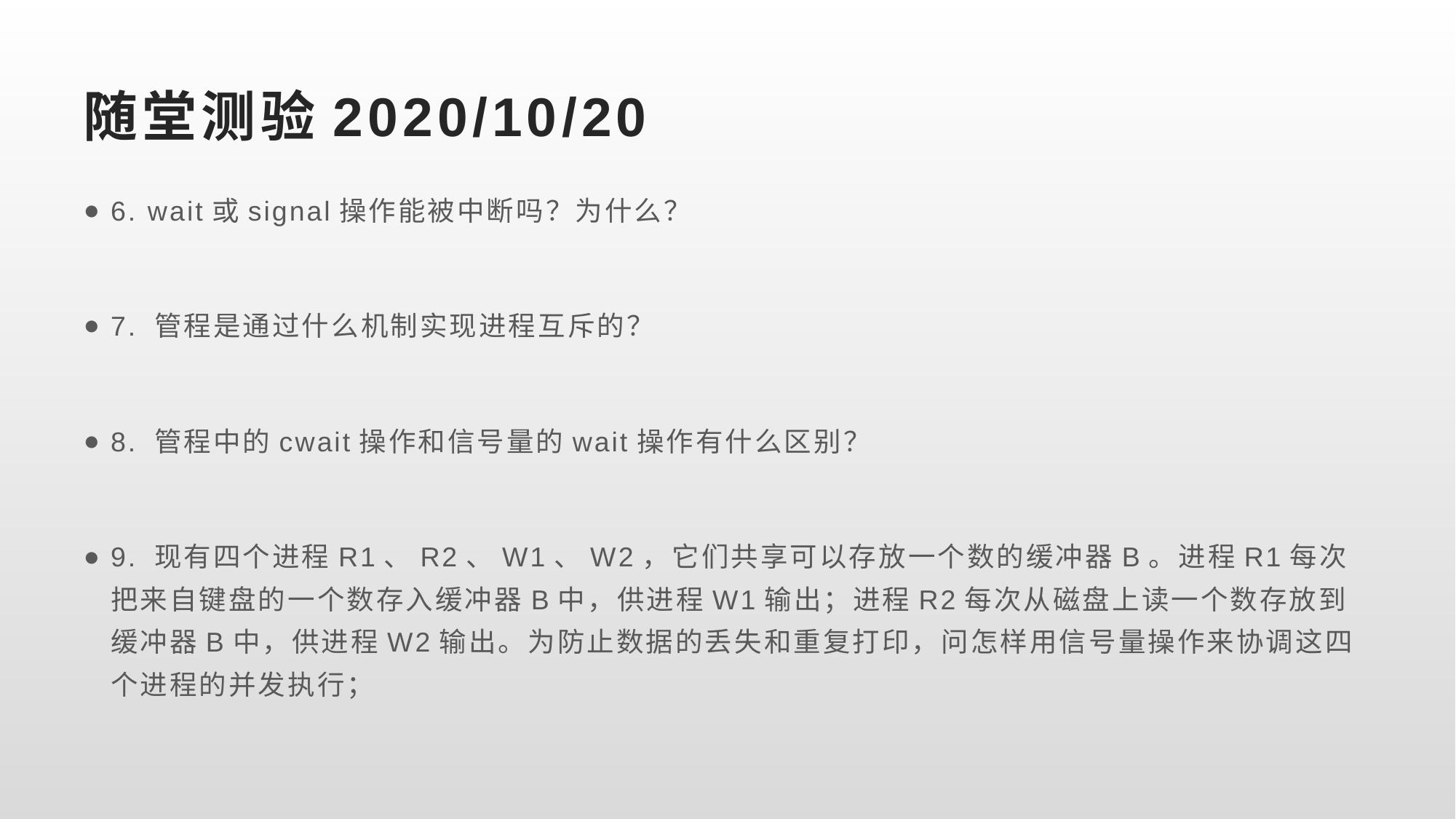

# 随堂测验2020/10/20
6. wait或signal操作能被中断吗？为什么？

7. 管程是通过什么机制实现进程互斥的？

8. 管程中的cwait操作和信号量的wait操作有什么区别？

9. 现有四个进程R1、R2、W1、W2，它们共享可以存放一个数的缓冲器B。进程R1每次把来自键盘的一个数存入缓冲器B中，供进程W1输出；进程R2每次从磁盘上读一个数存放到缓冲器B中，供进程W2输出。为防止数据的丢失和重复打印，问怎样用信号量操作来协调这四个进程的并发执行；